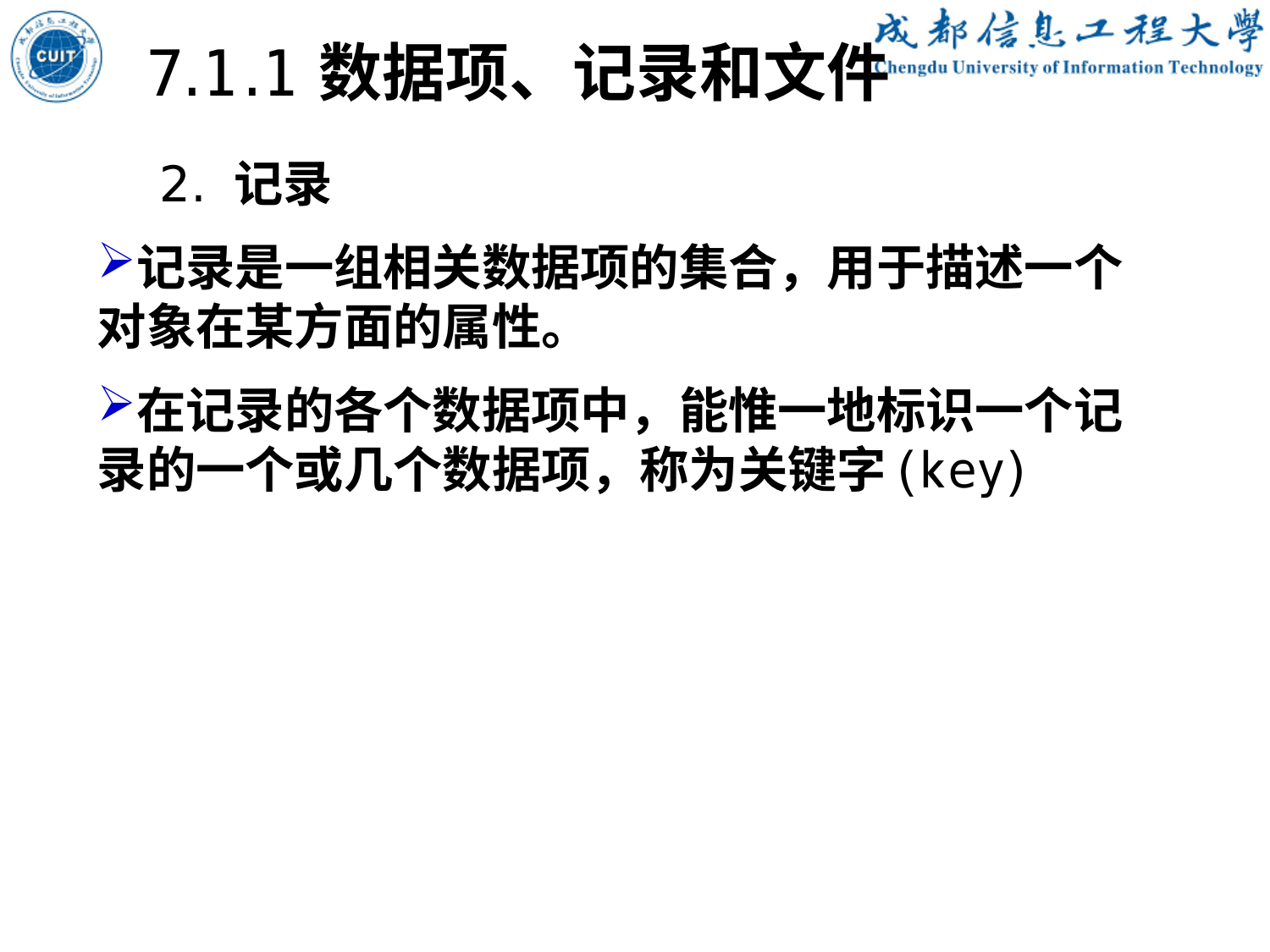

7.1.1数据项、记录和文件
2. 记录
记录是一组相关数据项的集合，用于描述一个对象在某方面的属性。
在记录的各个数据项中，能惟一地标识一个记录的一个或几个数据项，称为关键字(key)